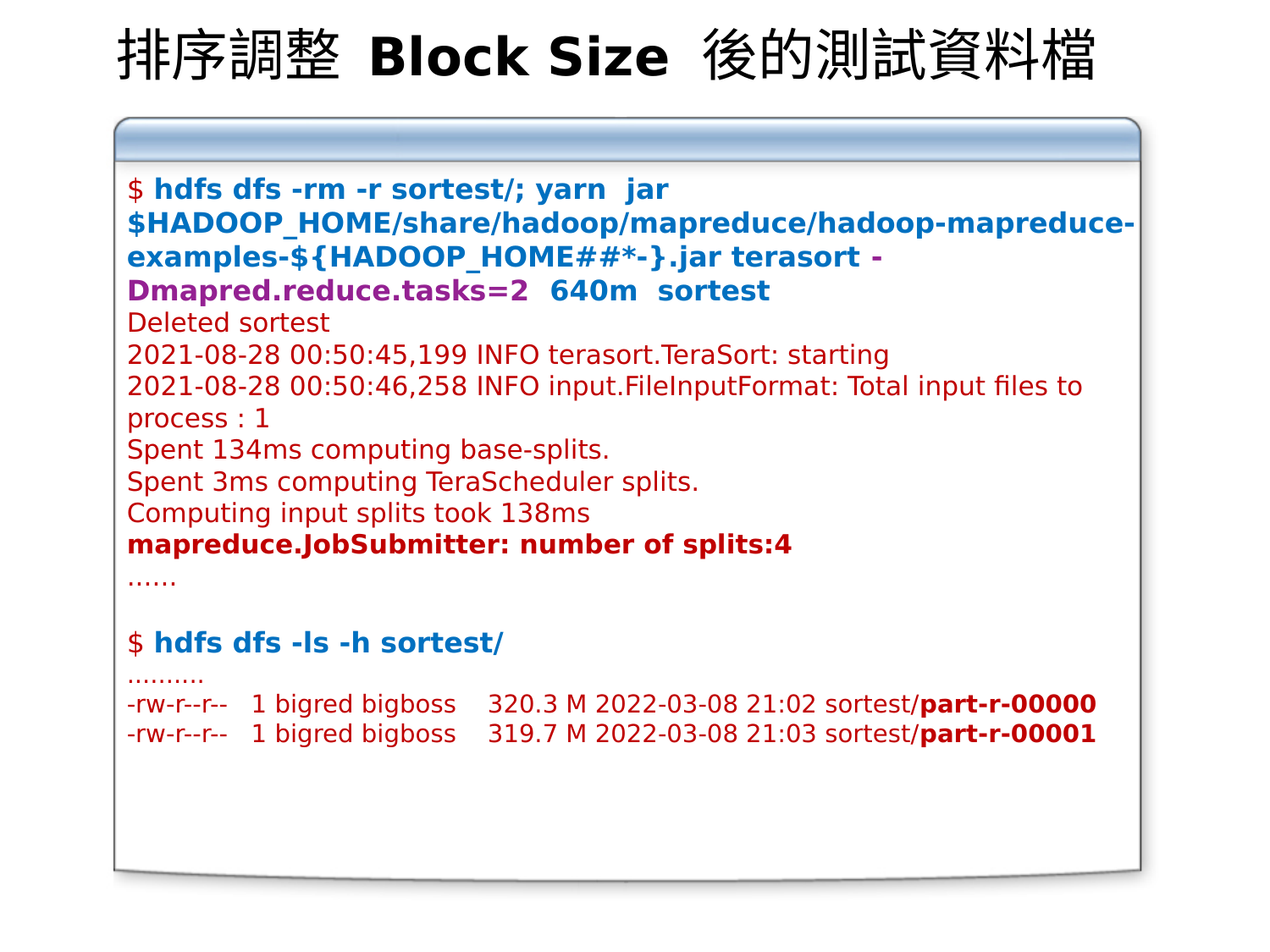

排序調整 Block Size 後的測試資料檔
$ hdfs dfs -rm -r sortest/; yarn  jar  $HADOOP_HOME/share/hadoop/mapreduce/hadoop-mapreduce-examples-${HADOOP_HOME##*-}.jar terasort -Dmapred.reduce.tasks=2  640m  sortest
Deleted sortest
2021-08-28 00:50:45,199 INFO terasort.TeraSort: starting
2021-08-28 00:50:46,258 INFO input.FileInputFormat: Total input files to process : 1
Spent 134ms computing base-splits.
Spent 3ms computing TeraScheduler splits.
Computing input splits took 138ms
mapreduce.JobSubmitter: number of splits:4
......

$ hdfs dfs -ls -h sortest/
..........
-rw-r--r--   1 bigred bigboss    320.3 M 2022-03-08 21:02 sortest/part-r-00000
-rw-r--r--   1 bigred bigboss    319.7 M 2022-03-08 21:03 sortest/part-r-00001